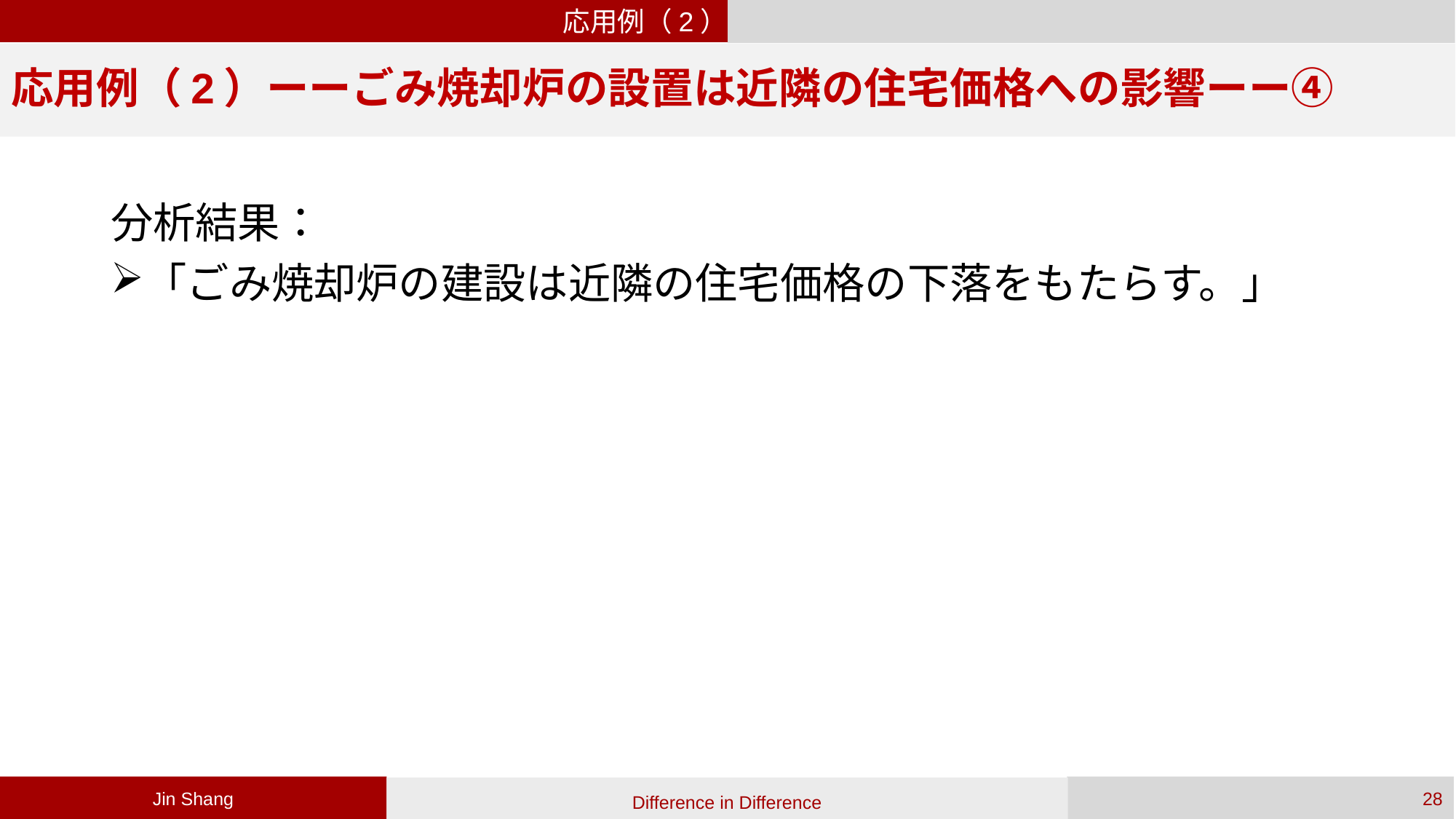

応用例（2）
# 応用例（2）ーーごみ焼却炉の設置は近隣の住宅価格への影響ーー④
分析結果：
「ごみ焼却炉の建設は近隣の住宅価格の下落をもたらす。」
Jin Shang
28
Difference in Difference